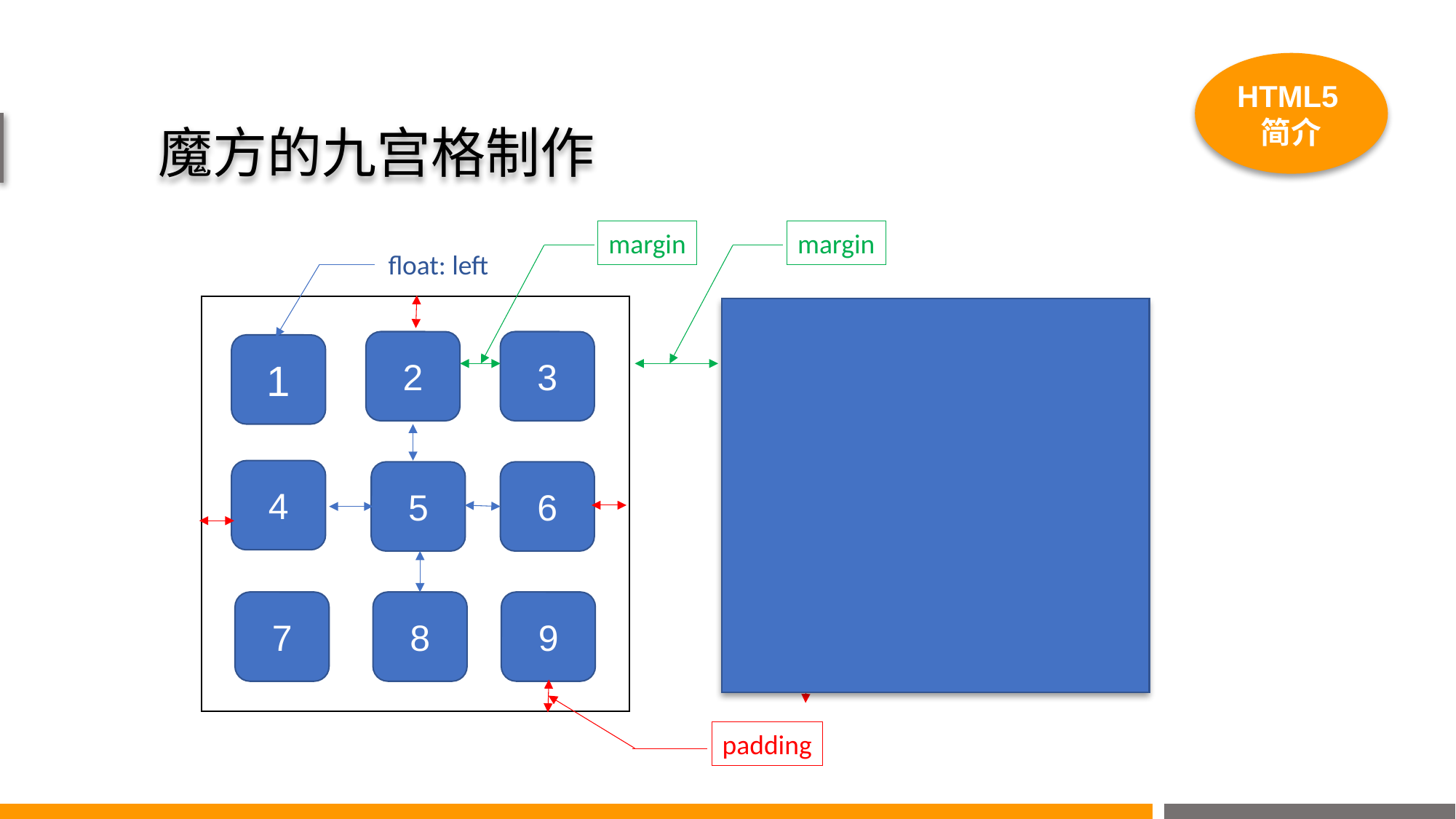

HTML5简介

魔方的九宫格制作
margin
margin
float: left

2
3
1
4
5
6
7
8
9

padding